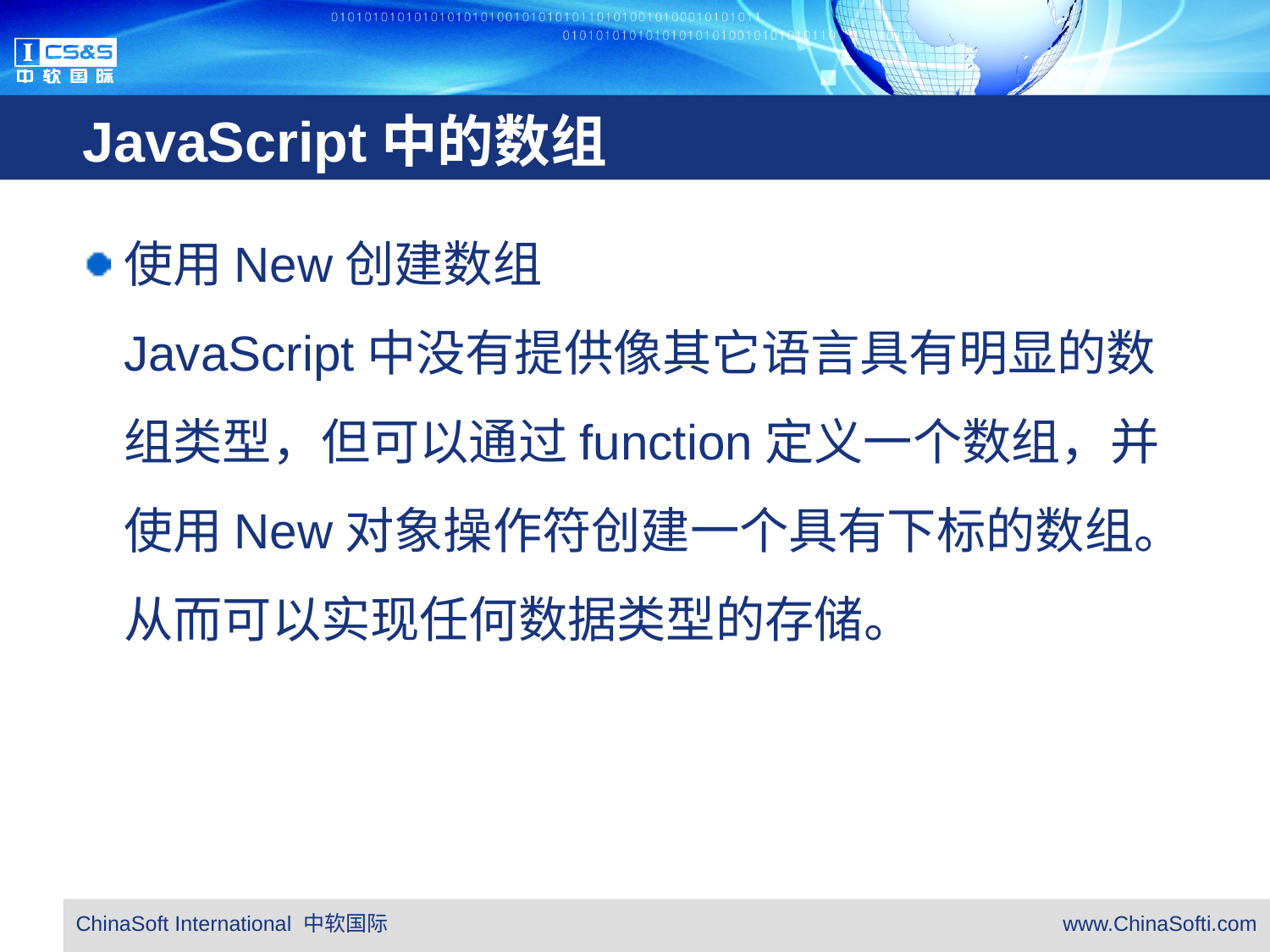

# JavaScript中的数组
使用New创建数组
JavaScript中没有提供像其它语言具有明显的数组类型，但可以通过function定义一个数组，并使用New对象操作符创建一个具有下标的数组。从而可以实现任何数据类型的存储。